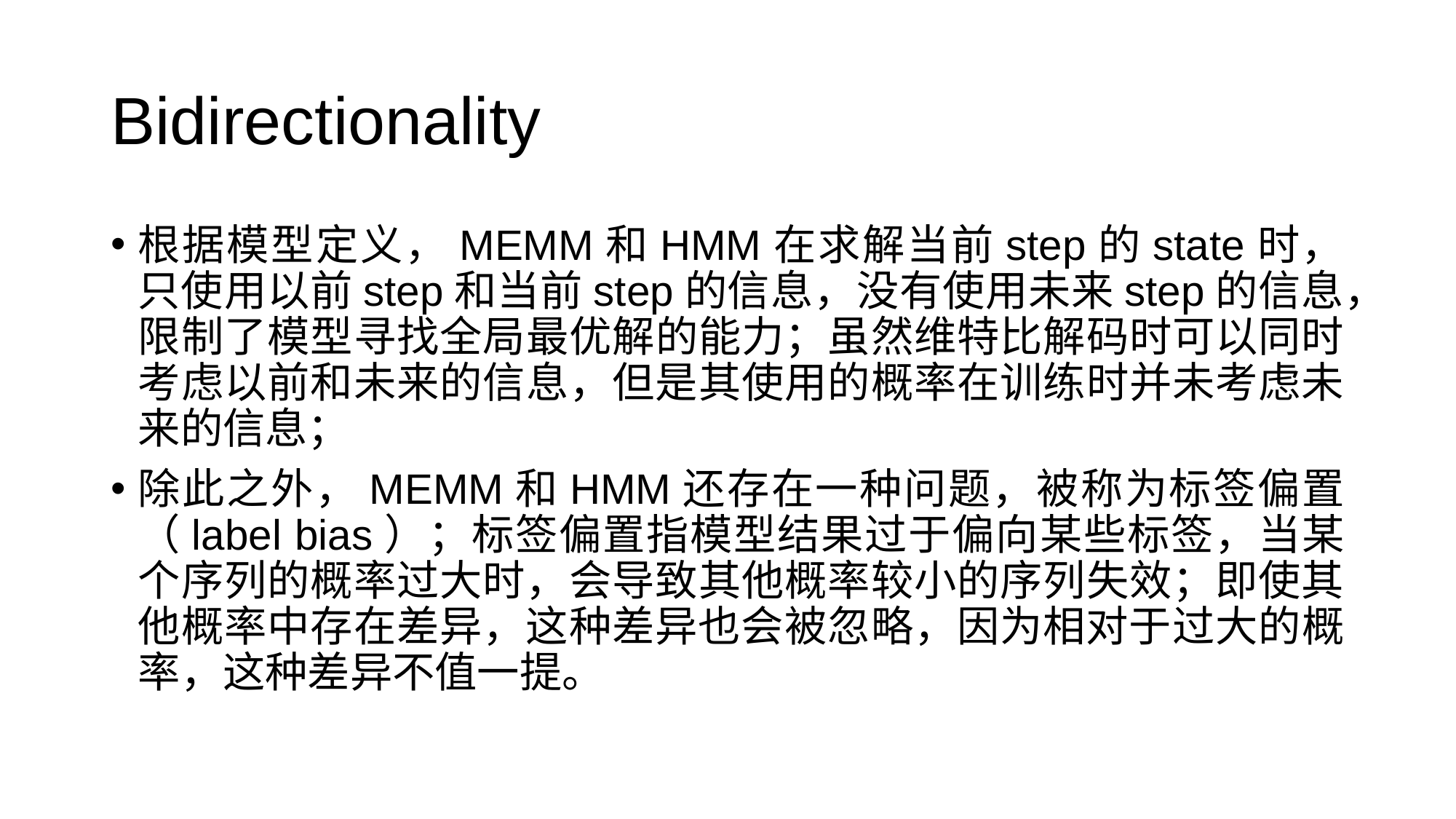

# Bidirectionality
根据模型定义，MEMM和HMM在求解当前step的state时，只使用以前step和当前step的信息，没有使用未来step的信息，限制了模型寻找全局最优解的能力；虽然维特比解码时可以同时考虑以前和未来的信息，但是其使用的概率在训练时并未考虑未来的信息；
除此之外，MEMM和HMM还存在一种问题，被称为标签偏置（label bias）；标签偏置指模型结果过于偏向某些标签，当某个序列的概率过大时，会导致其他概率较小的序列失效；即使其他概率中存在差异，这种差异也会被忽略，因为相对于过大的概率，这种差异不值一提。